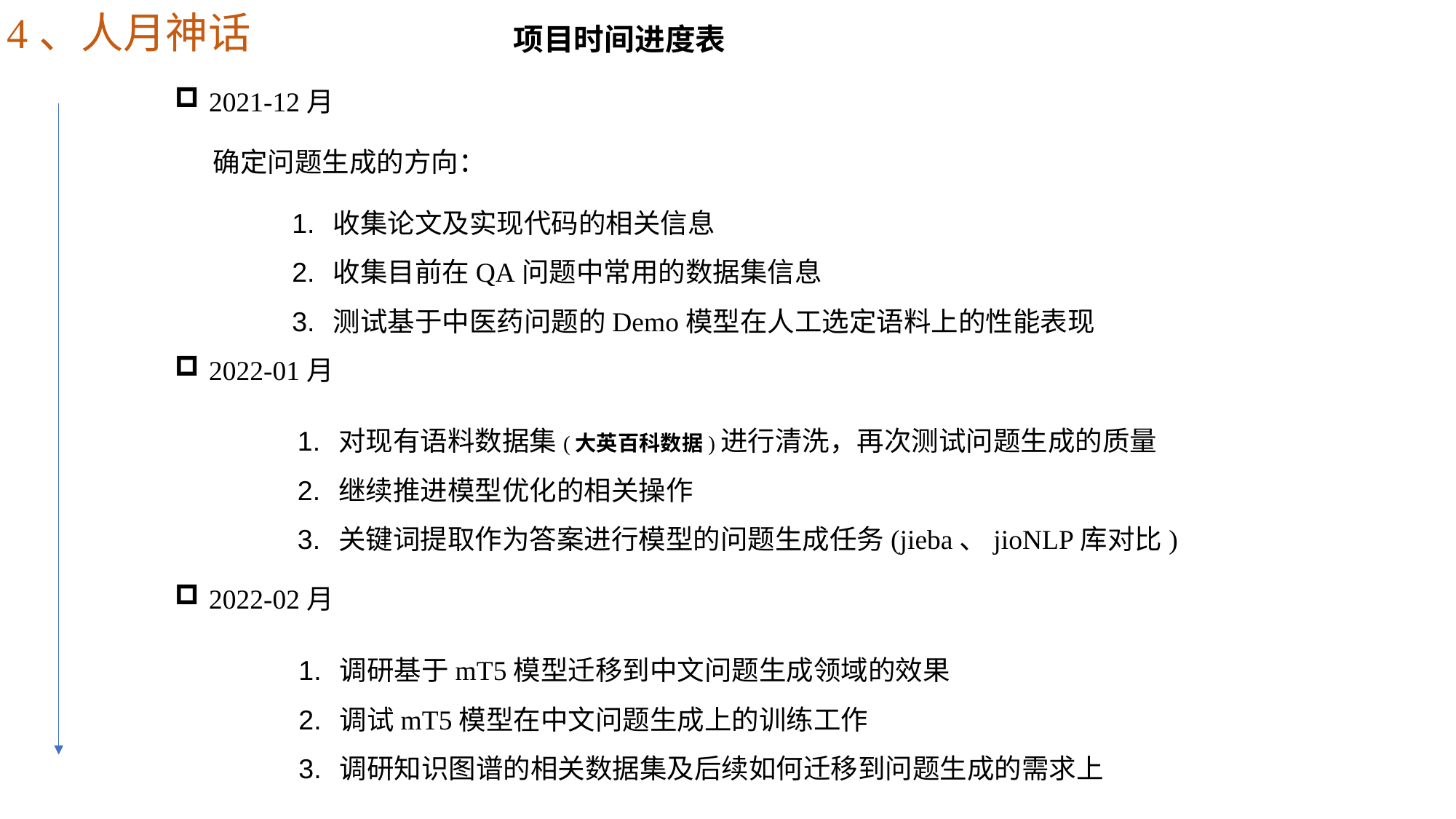

4、人月神话
项目时间进度表
2021-12月
确定问题生成的方向：
收集论文及实现代码的相关信息
收集目前在QA问题中常用的数据集信息
测试基于中医药问题的Demo模型在人工选定语料上的性能表现
2022-01月
对现有语料数据集(大英百科数据)进行清洗，再次测试问题生成的质量
继续推进模型优化的相关操作
关键词提取作为答案进行模型的问题生成任务(jieba、jioNLP库对比)
2022-02月
调研基于mT5模型迁移到中文问题生成领域的效果
调试mT5模型在中文问题生成上的训练工作
调研知识图谱的相关数据集及后续如何迁移到问题生成的需求上